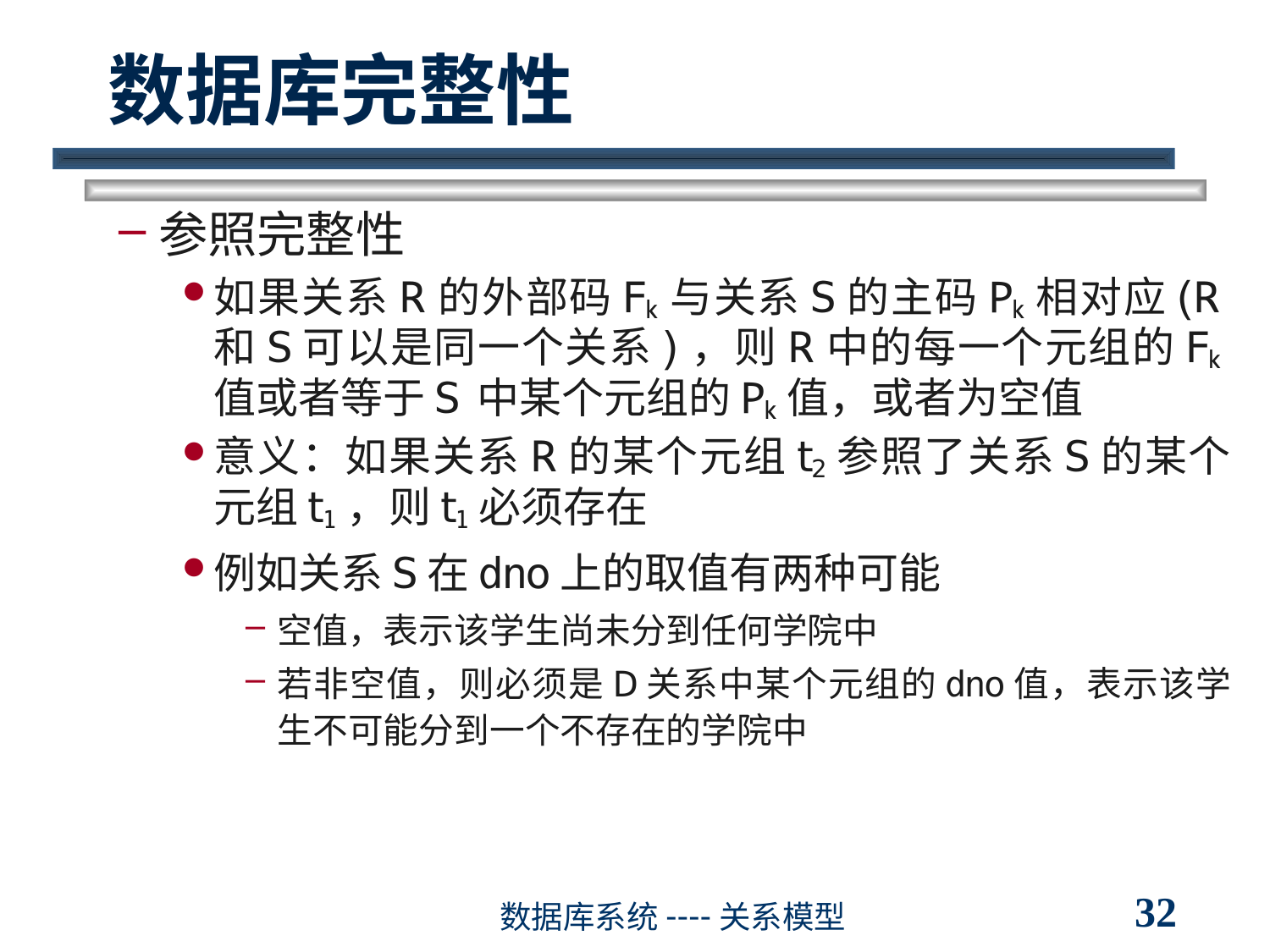

# 数据库完整性
参照完整性
如果关系R的外部码Fk与关系S的主码Pk相对应(R和S可以是同一个关系)，则R中的每一个元组的Fk值或者等于S 中某个元组的Pk值，或者为空值
意义：如果关系R的某个元组t2参照了关系S的某个元组t1，则t1必须存在
例如关系S在dno上的取值有两种可能
空值，表示该学生尚未分到任何学院中
若非空值，则必须是D关系中某个元组的dno值，表示该学生不可能分到一个不存在的学院中
32
数据库系统----关系模型